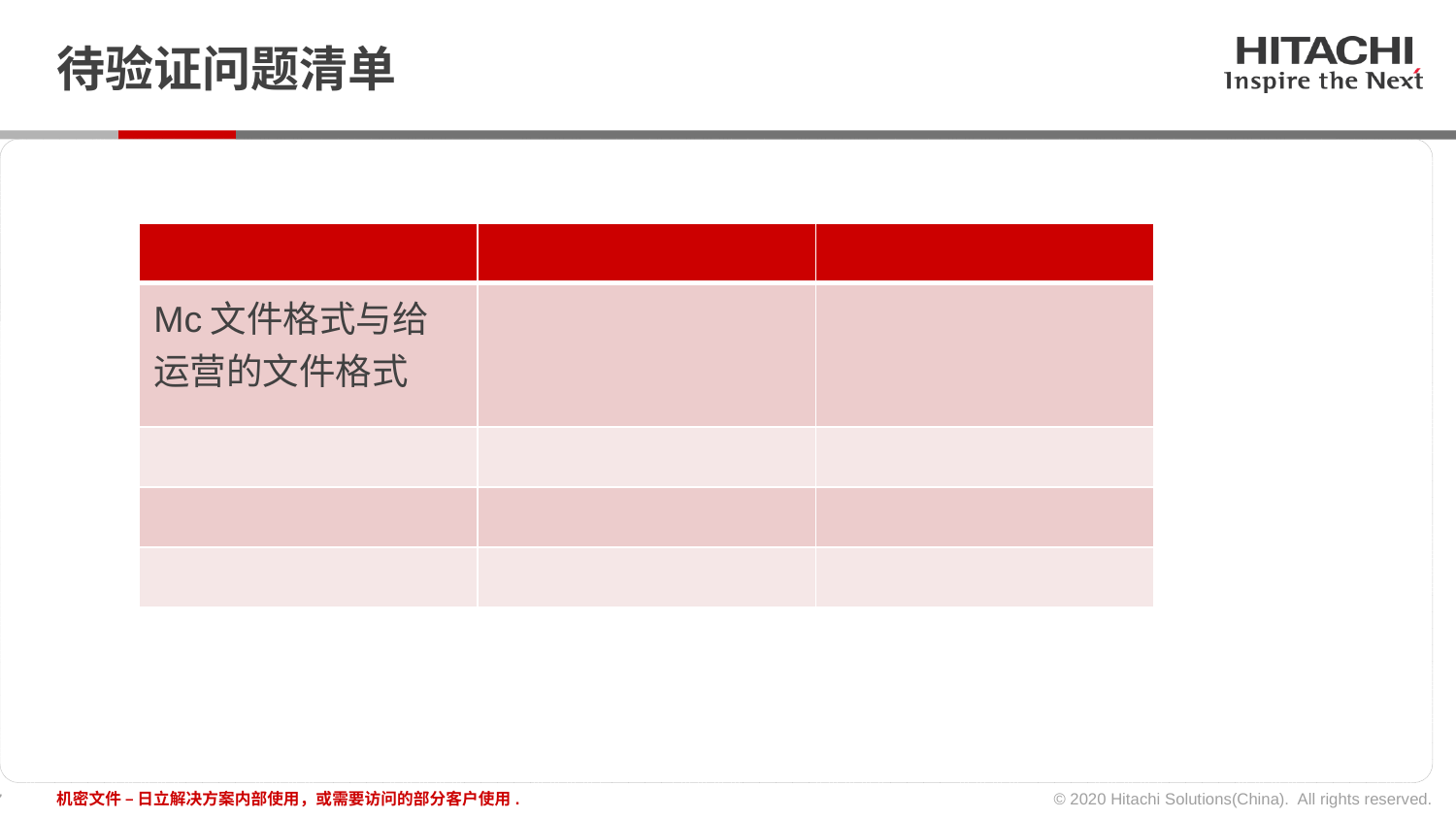

# 待验证问题清单

|  |  |  |
| --- | --- | --- |
| Mc文件格式与给运营的文件格式 |  |  |
|  |  |  |
|  |  |  |
|  |  |  |